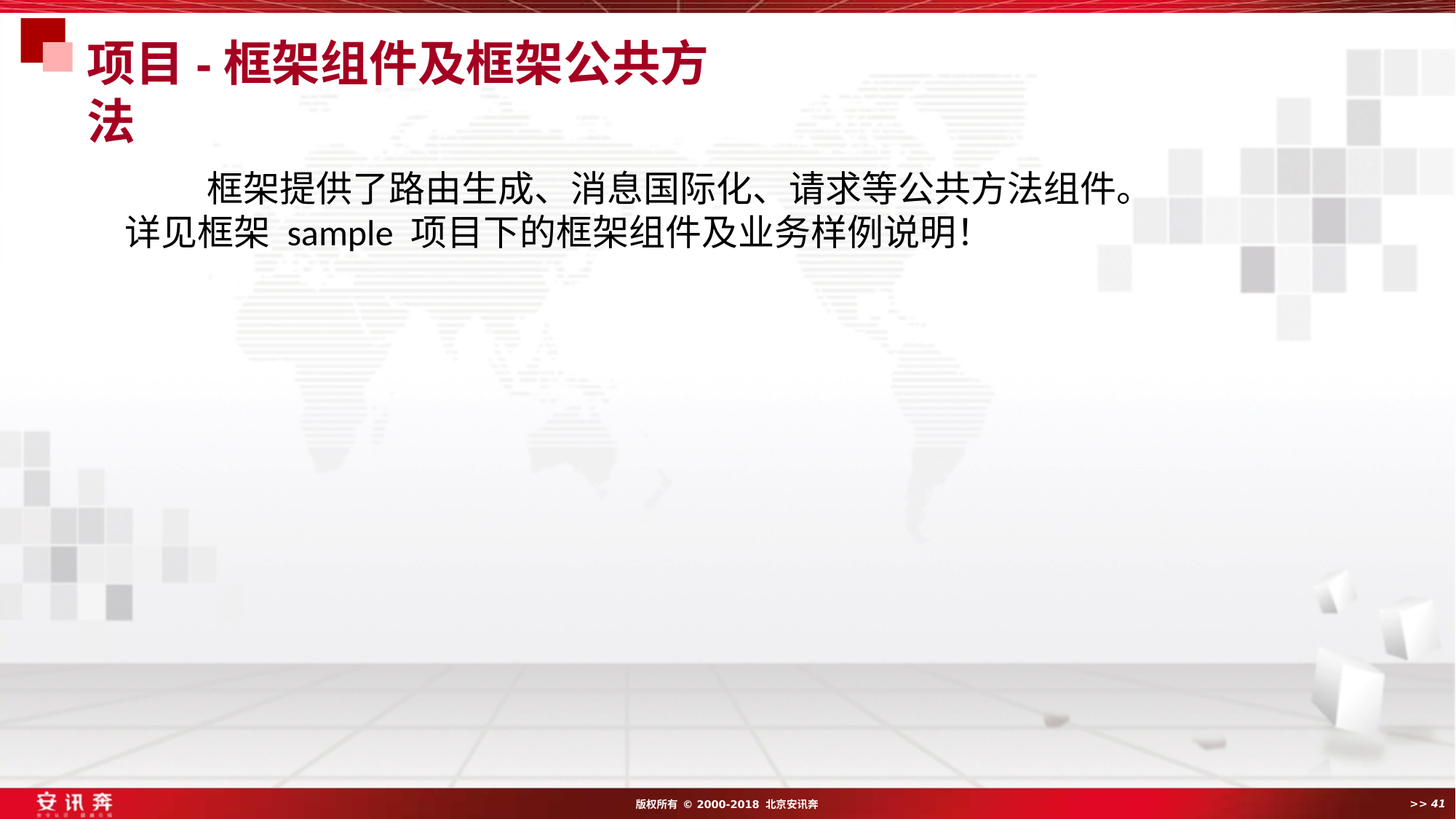

项目-框架组件及框架公共方法
         框架提供了路由生成、消息国际化、请求等公共方法组件。详见框架 sample 项目下的框架组件及业务样例说明！